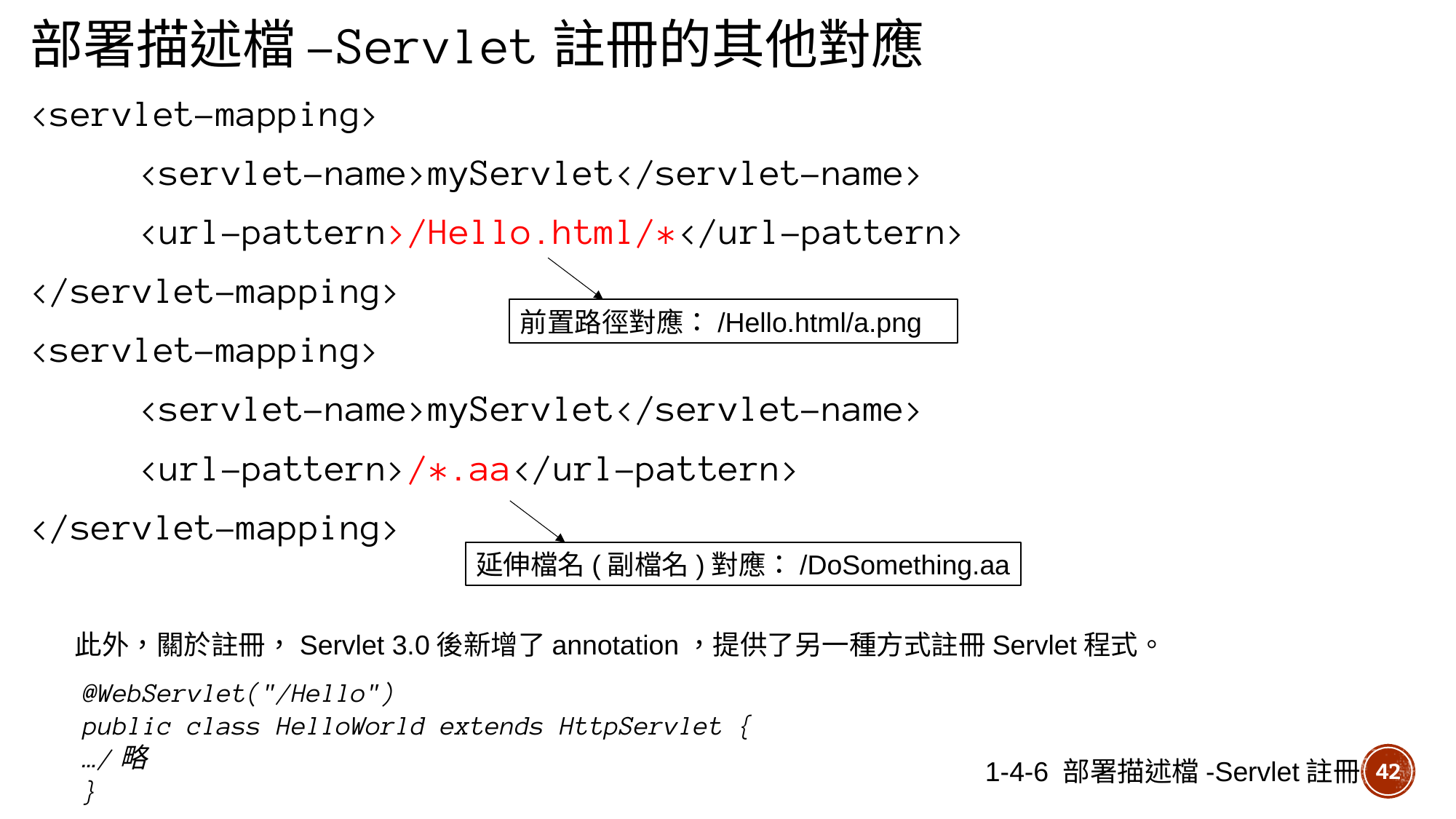

部署描述檔-Servlet註冊的其他對應
<servlet-mapping>
	<servlet-name>myServlet</servlet-name>
	<url-pattern>/Hello.html/*</url-pattern>
</servlet-mapping>
<servlet-mapping>
	<servlet-name>myServlet</servlet-name>
	<url-pattern>/*.aa</url-pattern>
</servlet-mapping>

前置路徑對應：/Hello.html/a.png
延伸檔名(副檔名)對應：/DoSomething.aa
此外，關於註冊，Servlet 3.0後新增了annotation，提供了另一種方式註冊Servlet程式。
@WebServlet("/Hello")
public class HelloWorld extends HttpServlet {
…/略
}
1-4-6 部署描述檔-Servlet註冊
42